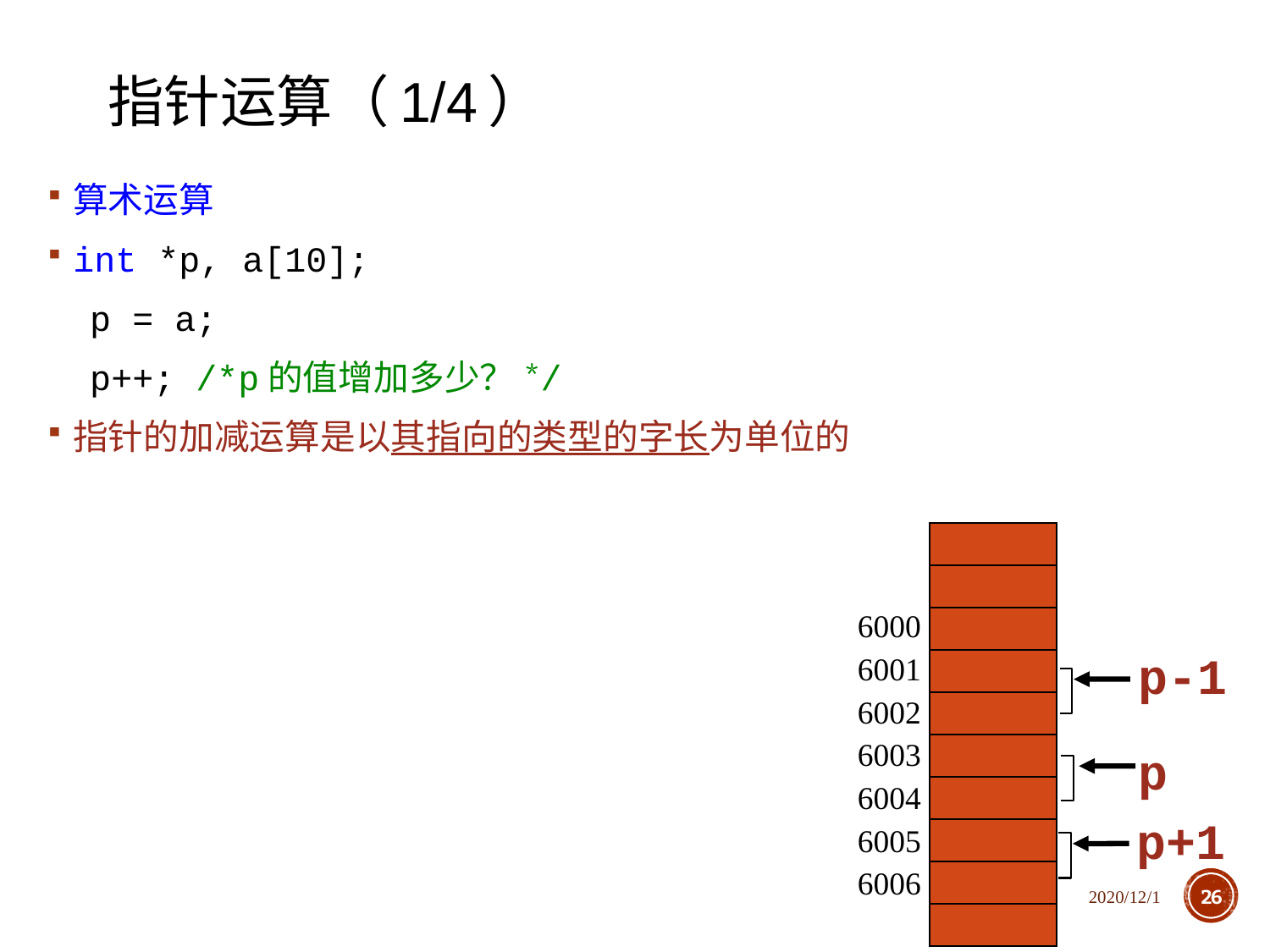

# 指针运算（1/4）
算术运算
int *p, a[10];
  p = a;
  p++; /*p的值增加多少？*/
指针的加减运算是以其指向的类型的字长为单位的

6000
6001
6002
6003
6004
6005
6006
p-1

p

p+1

2020/12/1
26